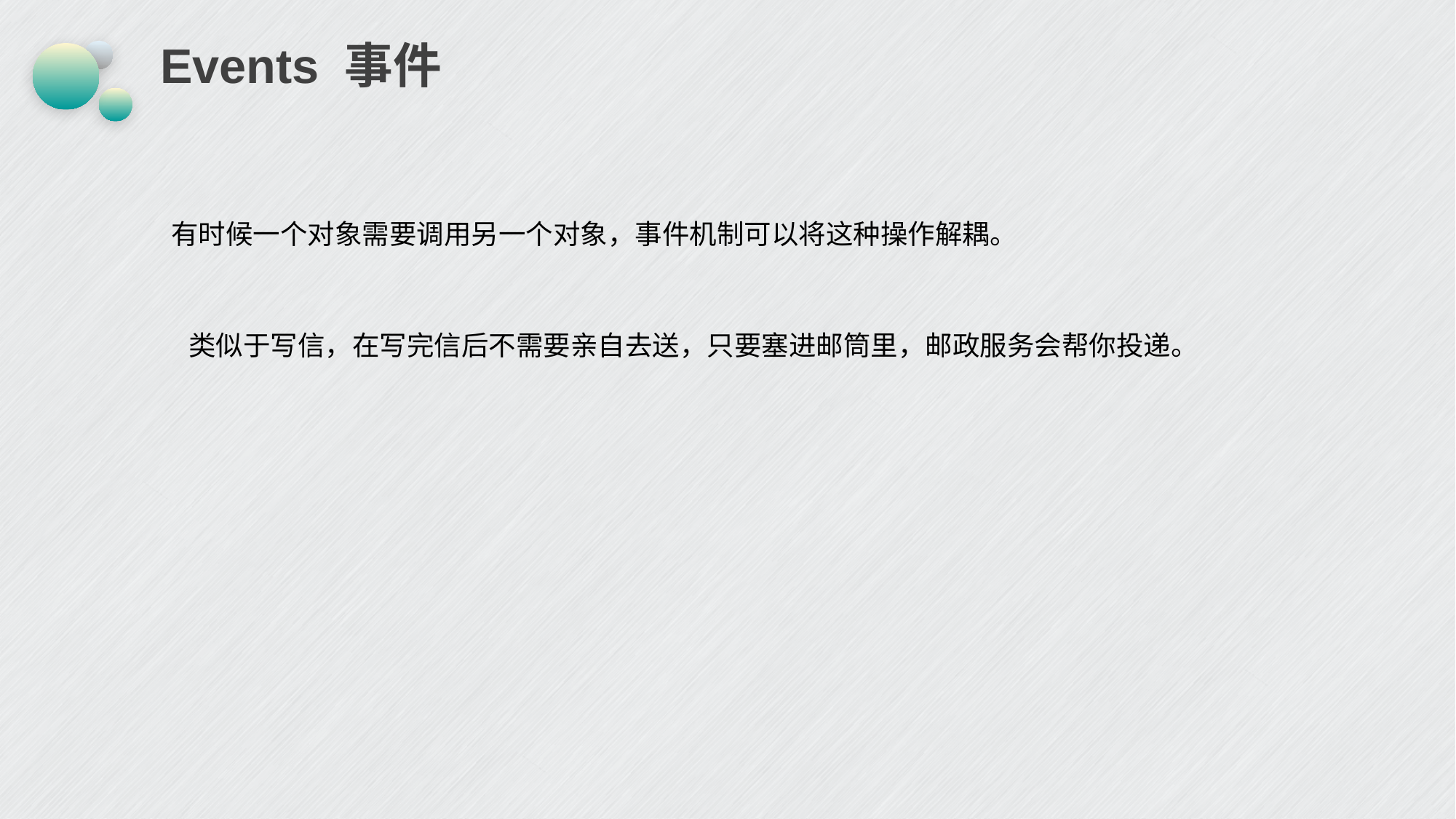

# Events 事件

有时候一个对象需要调用另一个对象，事件机制可以将这种操作解耦。
类似于写信，在写完信后不需要亲自去送，只要塞进邮筒里，邮政服务会帮你投递。